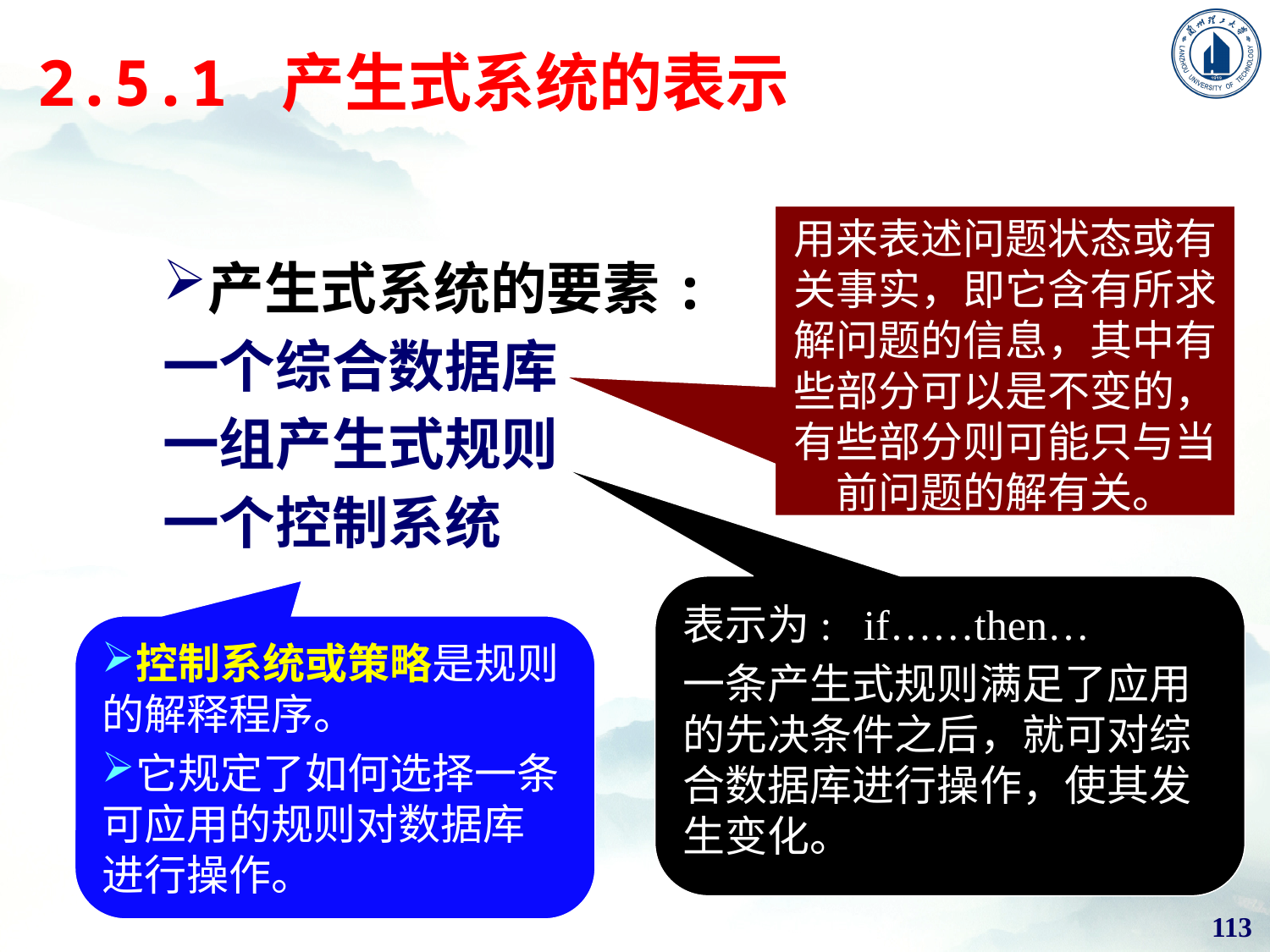

# 2.5.1 产生式系统的表示
用来表述问题状态或有关事实，即它含有所求解问题的信息，其中有些部分可以是不变的，有些部分则可能只与当前问题的解有关。
产生式系统的要素:
一个综合数据库
一组产生式规则
一个控制系统
表示为:   if……then…
一条产生式规则满足了应用的先决条件之后，就可对综合数据库进行操作，使其发生变化。
控制系统或策略是规则的解释程序。
它规定了如何选择一条可应用的规则对数据库进行操作。
113